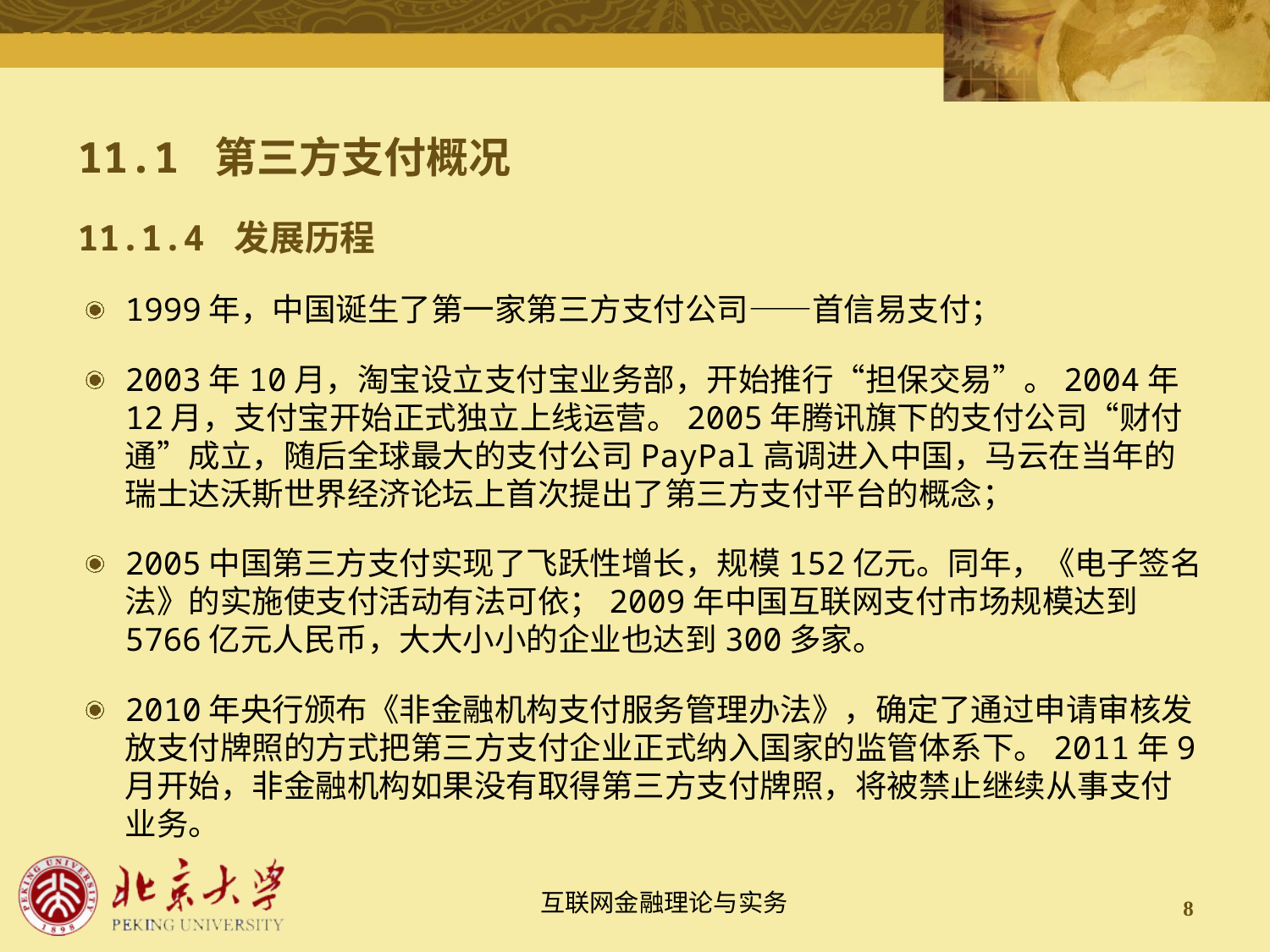

# 11.1 第三方支付概况
11.1.4 发展历程
1999年，中国诞生了第一家第三方支付公司——首信易支付；
2003年10月，淘宝设立支付宝业务部，开始推行“担保交易”。2004年12月，支付宝开始正式独立上线运营。2005年腾讯旗下的支付公司“财付通”成立，随后全球最大的支付公司PayPal高调进入中国，马云在当年的瑞士达沃斯世界经济论坛上首次提出了第三方支付平台的概念；
2005中国第三方支付实现了飞跃性增长，规模152亿元。同年，《电子签名法》的实施使支付活动有法可依；2009年中国互联网支付市场规模达到5766亿元人民币，大大小小的企业也达到300多家。
2010年央行颁布《非金融机构支付服务管理办法》，确定了通过申请审核发放支付牌照的方式把第三方支付企业正式纳入国家的监管体系下。2011年9月开始，非金融机构如果没有取得第三方支付牌照，将被禁止继续从事支付业务。
8